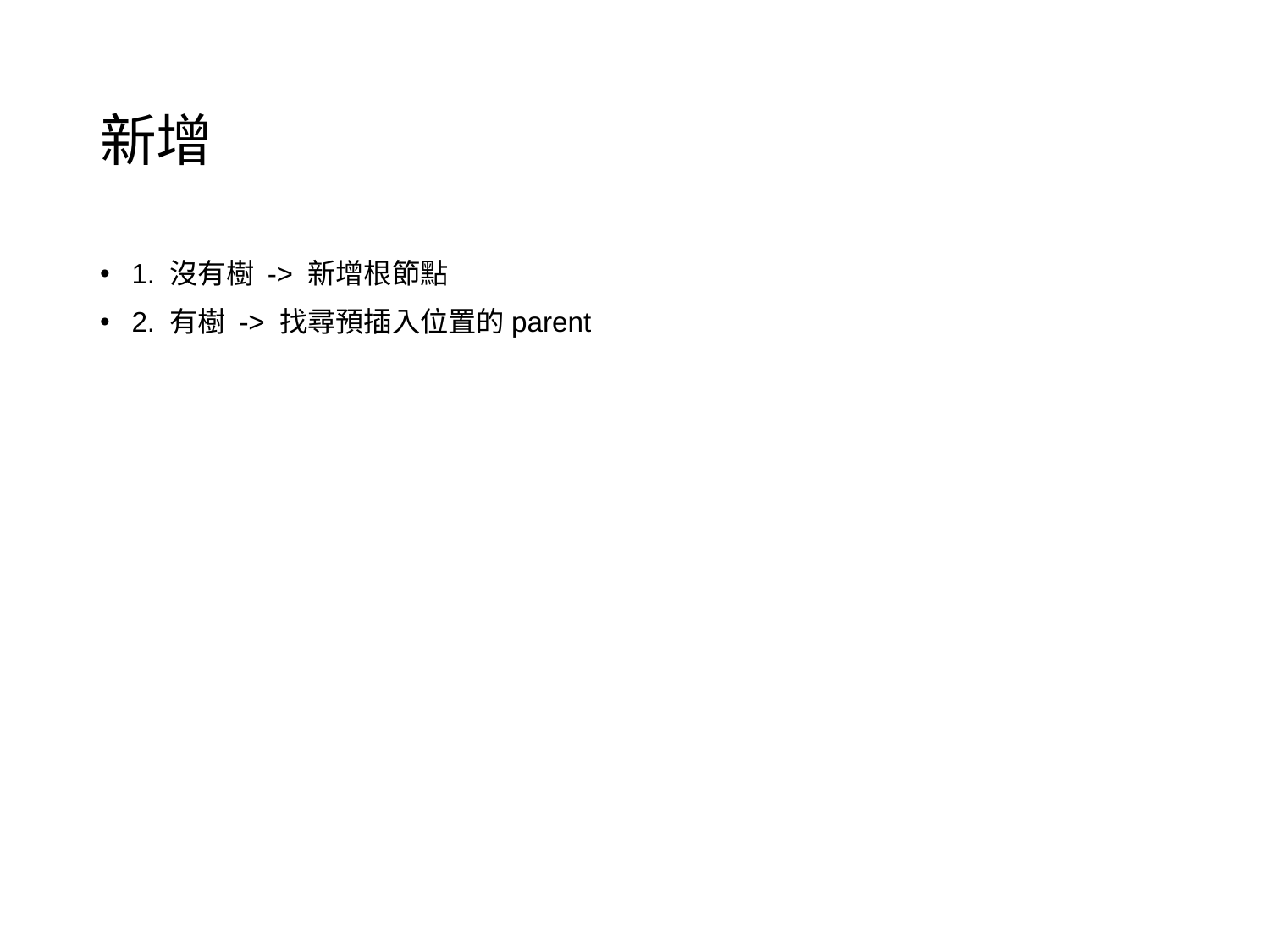

# 新增
1. 沒有樹 -> 新增根節點
2. 有樹 -> 找尋預插入位置的parent